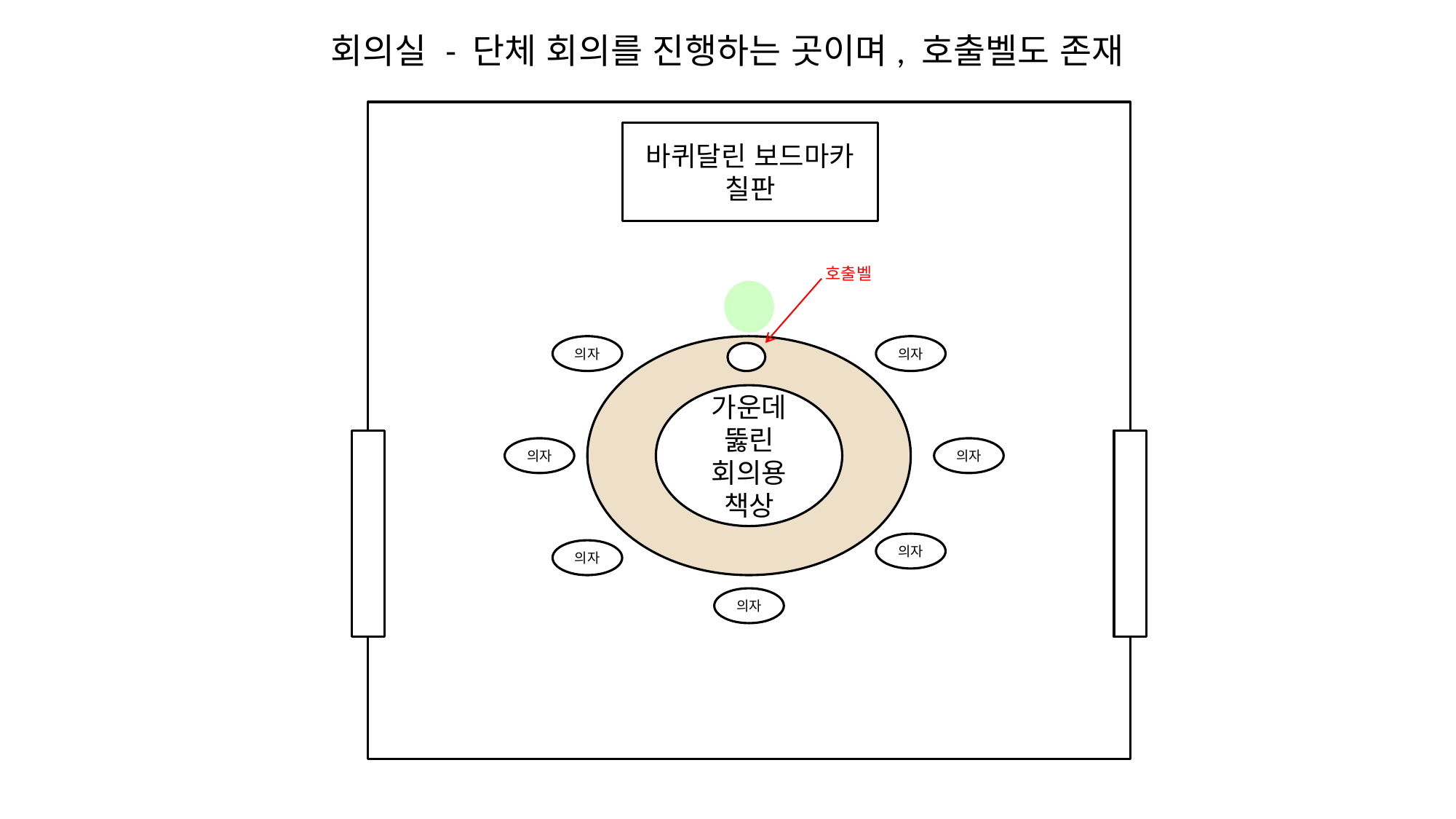

# 회의실 - 단체 회의를 진행하는 곳이며, 호출벨도 존재

바퀴달린 보드마카 칠판
호출벨

의자

의자

가운데 뚫린
회의용 책상
의자
의자

의자
의자
의자